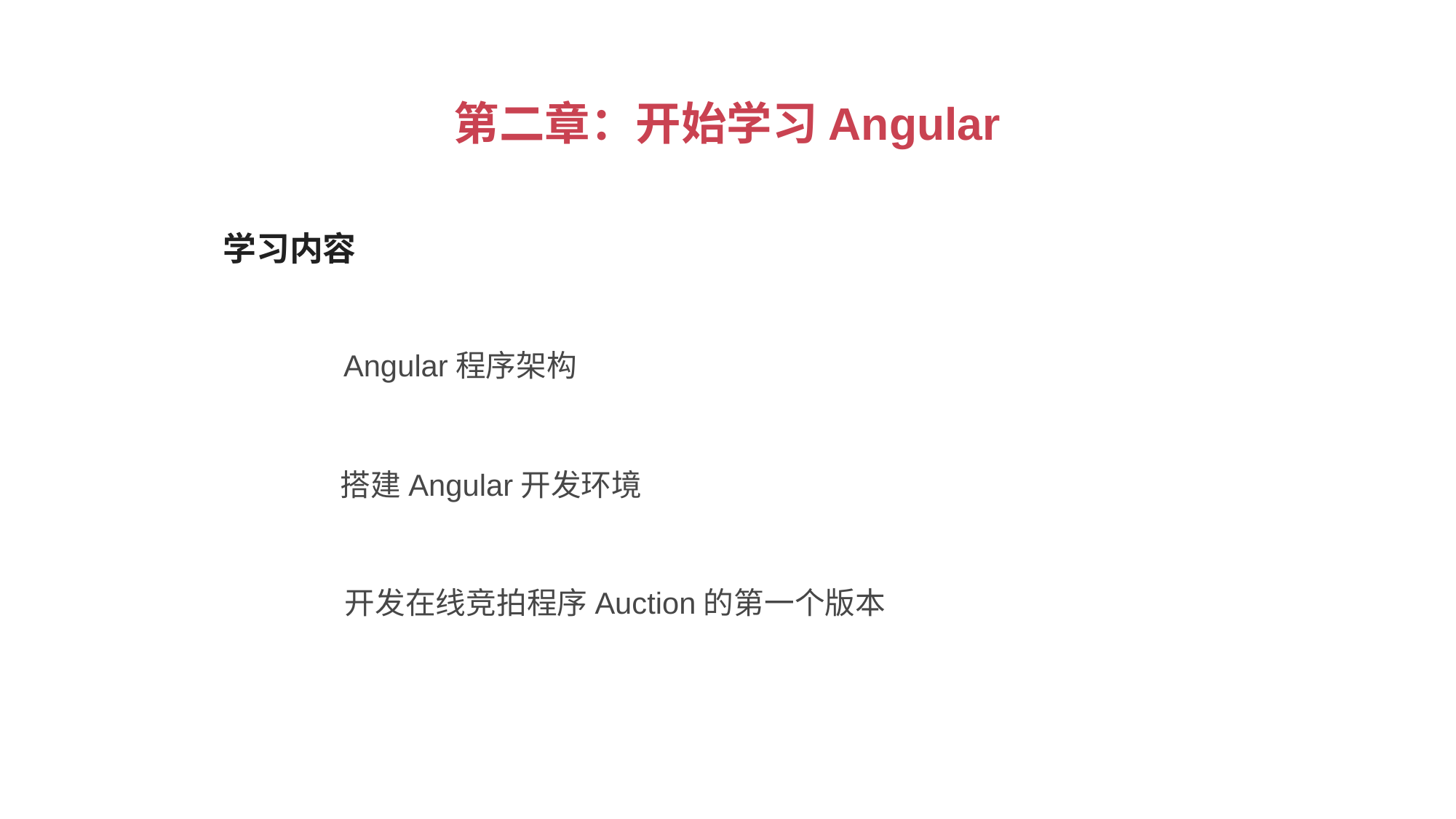

第二章：开始学习Angular
 学习内容
Angular程序架构
搭建Angular开发环境
开发在线竞拍程序Auction的第一个版本